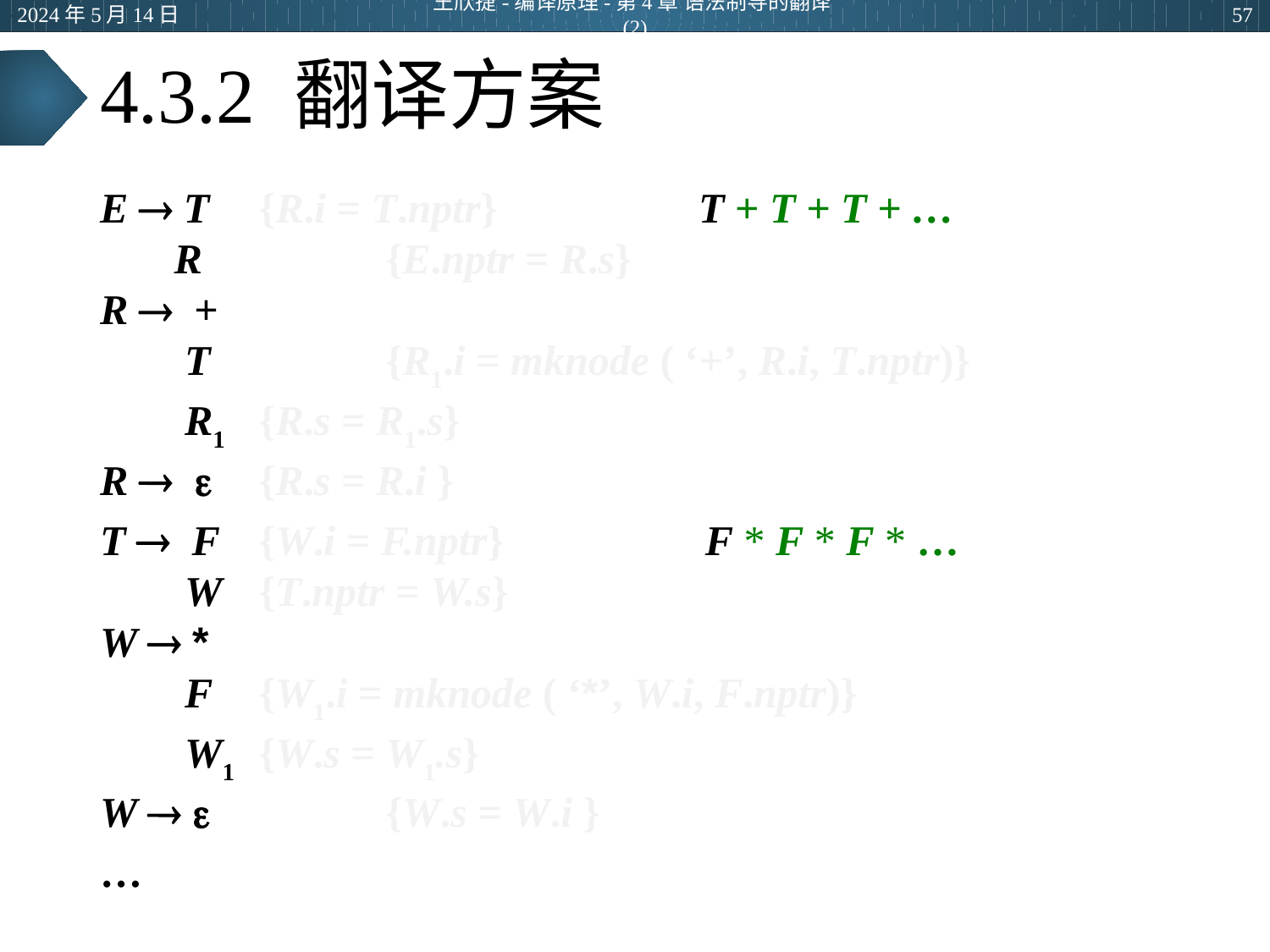

2024年5月14日
王欣捷-编译原理-第4章 语法制导的翻译(2)
57
# 4.3.2 翻译方案
E → T 	{R.i = T.nptr}                   T + T + T + …
	    R	 	{E.nptr = R.s}
R →  +
	     T		{R1.i = mknode ( ‘+’, R.i, T.nptr)}
	     R1	{R.s = R1.s}
R →  ε 	{R.s = R.i }
T →  F 	{W.i = F.nptr}                   F * F * F * …
	     W	{T.nptr = W.s}
W → *
	     F	{W1.i = mknode ( ‘*’, W.i, F.nptr)}
	     W1	{W.s = W1.s}
W → ε		{W.s = W.i }
…